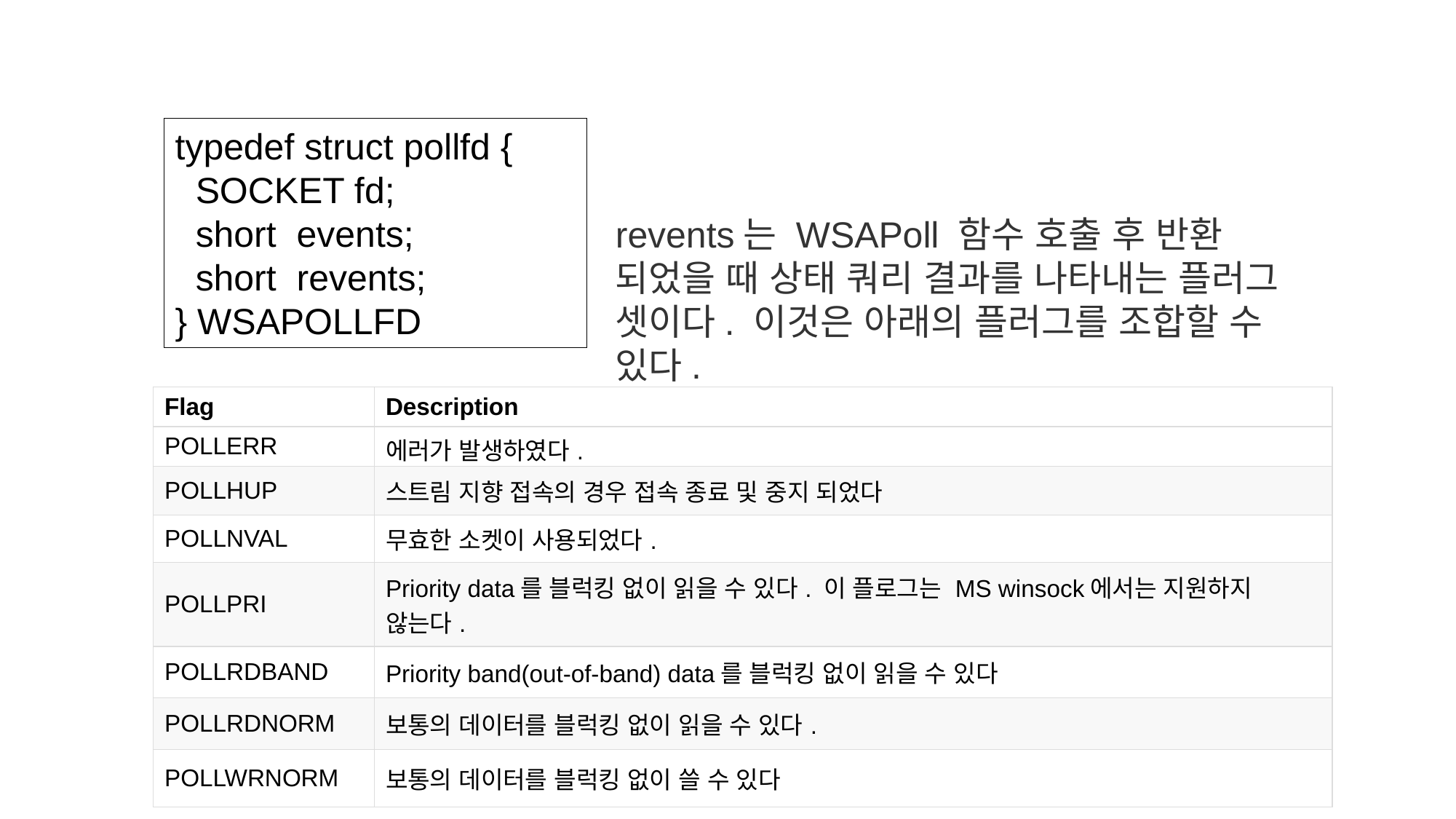

typedef struct pollfd {
  SOCKET fd;
  short  events;
  short  revents;
} WSAPOLLFD
revents는 WSAPoll 함수 호출 후 반환 되었을 때 상태 쿼리 결과를 나타내는 플러그 셋이다. 이것은 아래의 플러그를 조합할 수 있다.
| Flag | Description |
| --- | --- |
| POLLERR | 에러가 발생하였다. |
| POLLHUP | 스트림 지향 접속의 경우 접속 종료 및 중지 되었다 |
| POLLNVAL | 무효한 소켓이 사용되었다. |
| POLLPRI | Priority data를 블럭킹 없이 읽을 수 있다. 이 플로그는 MS winsock에서는 지원하지 않는다. |
| POLLRDBAND | Priority band(out-of-band) data를 블럭킹 없이 읽을 수 있다 |
| POLLRDNORM | 보통의 데이터를 블럭킹 없이 읽을 수 있다. |
| POLLWRNORM | 보통의 데이터를 블럭킹 없이 쓸 수 있다 |